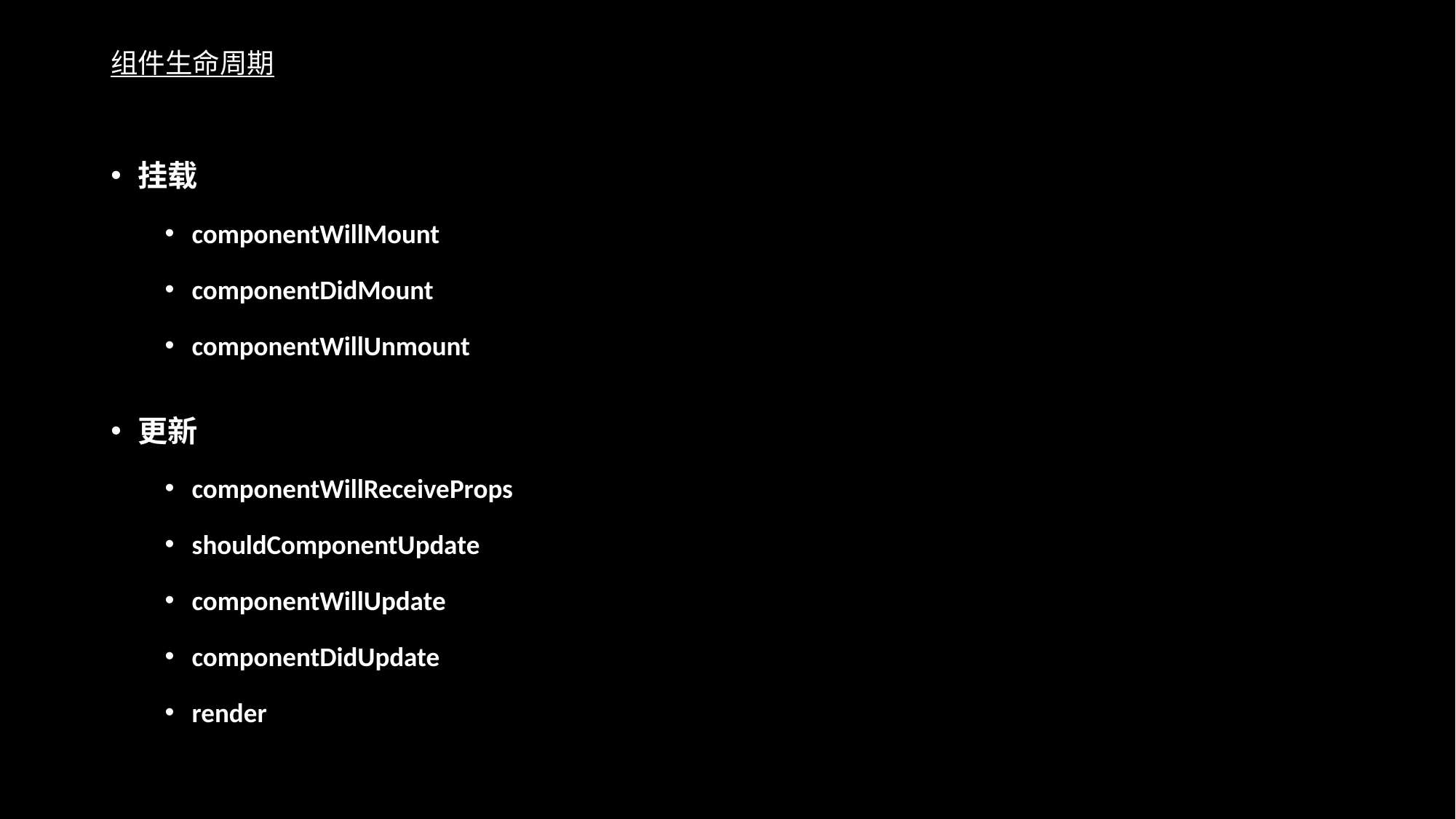

# 组件生命周期
挂载
componentWillMount
componentDidMount
componentWillUnmount
更新
componentWillReceiveProps
shouldComponentUpdate
componentWillUpdate
componentDidUpdate
render